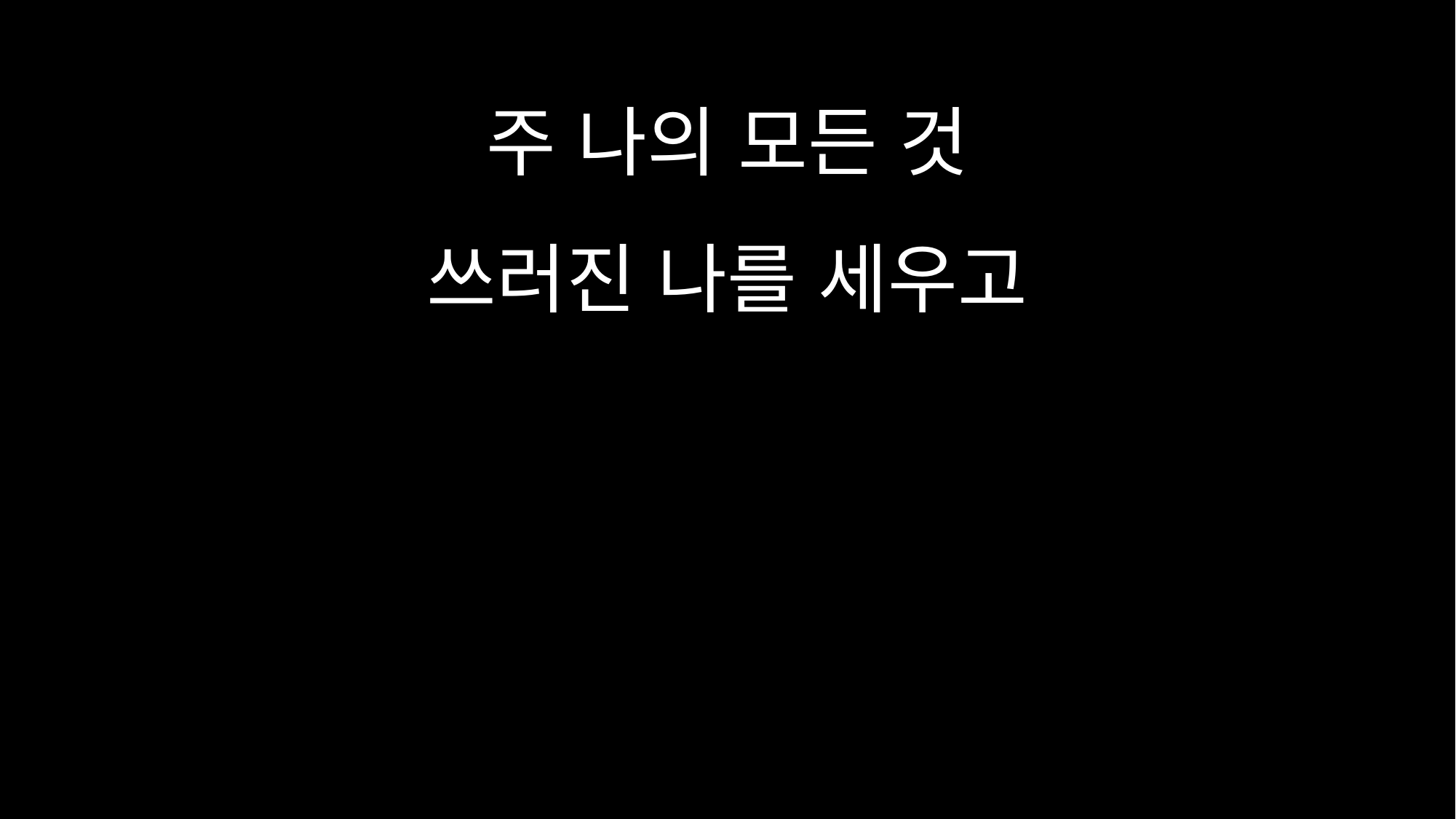

# 주 나의 모든 것
쓰러진 나를 세우고